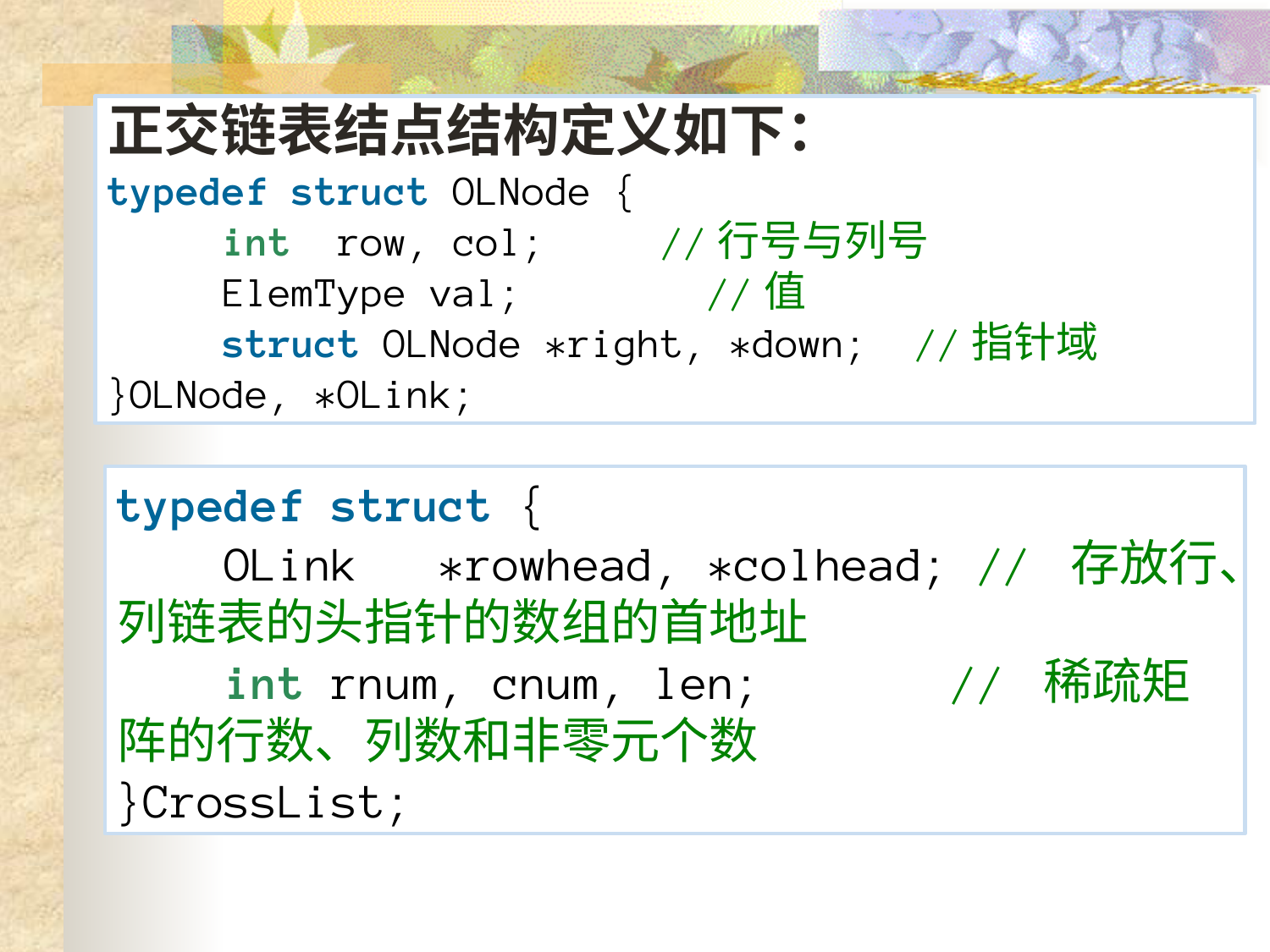

正交链表结点结构定义如下：
typedef struct OLNode {
     int  row, col;     //行号与列号
     ElemType val;        //值
     struct OLNode *right, *down;  //指针域
}OLNode, *OLink;
typedef struct {
    OLink   *rowhead, *colhead; // 存放行、列链表的头指针的数组的首地址
    int rnum, cnum, len;       // 稀疏矩阵的行数、列数和非零元个数
}CrossList;